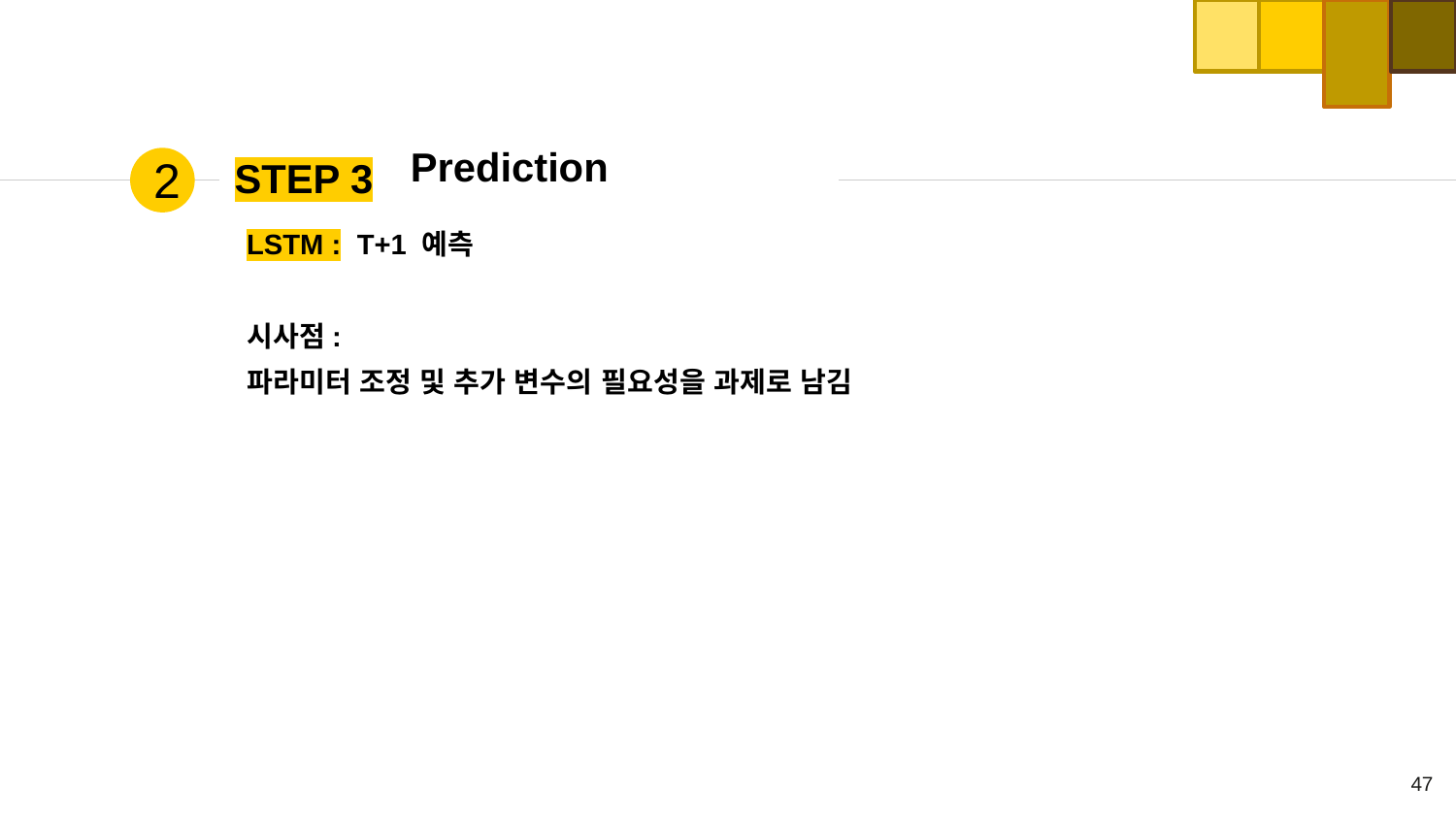

Prediction
2
# STEP 3
LSTM :  T+1 예측

시사점:
파라미터 조정 및 추가 변수의 필요성을 과제로 남김

47